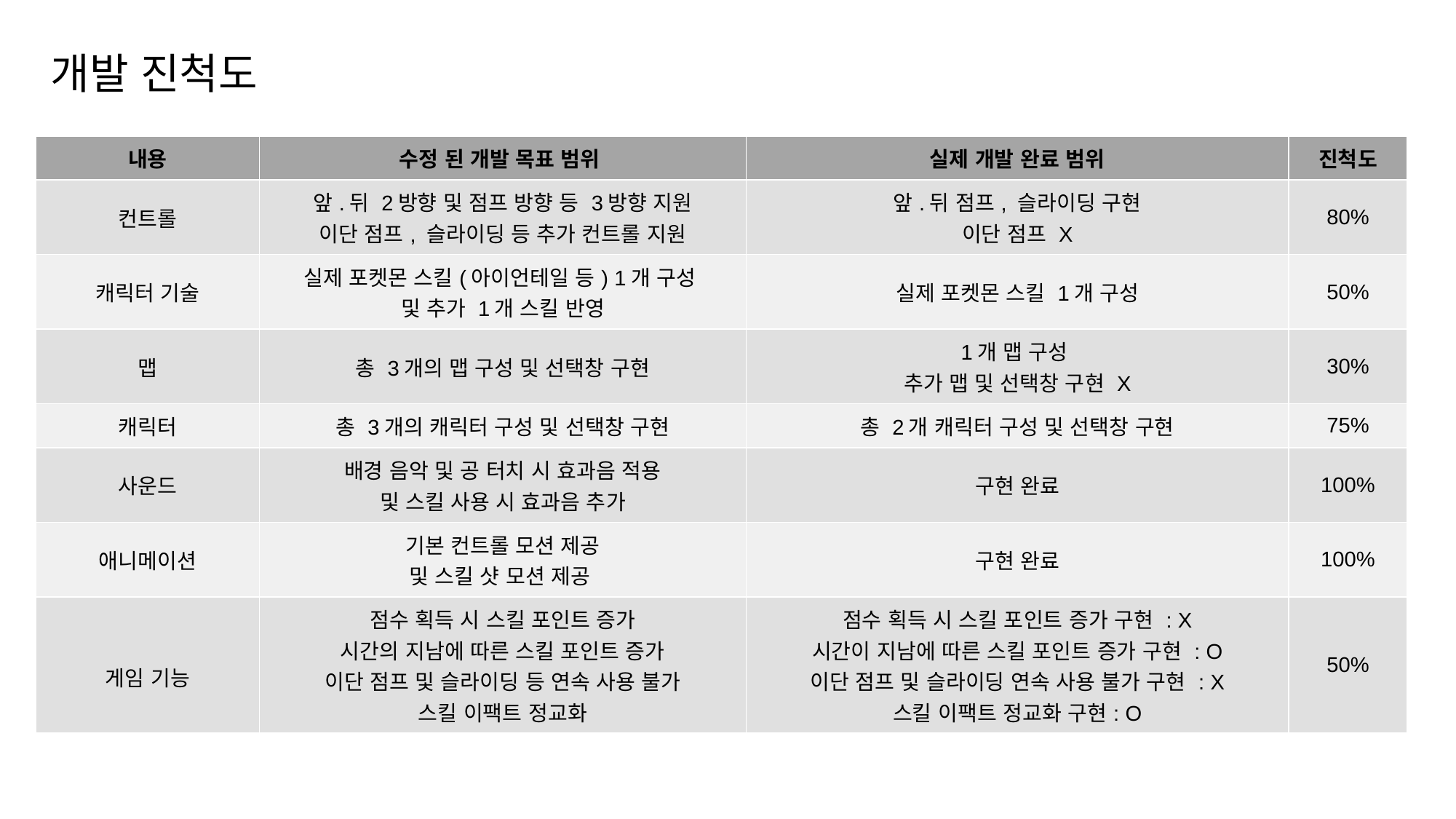

개발 진척도
| 내용 | 수정 된 개발 목표 범위 | 실제 개발 완료 범위 | 진척도 |
| --- | --- | --- | --- |
| 컨트롤 | 앞.뒤 2방향 및 점프 방향 등 3방향 지원 이단 점프, 슬라이딩 등 추가 컨트롤 지원 | 앞.뒤 점프, 슬라이딩 구현 이단 점프 X | 80% |
| 캐릭터 기술 | 실제 포켓몬 스킬(아이언테일 등) 1개 구성 및 추가 1개 스킬 반영 | 실제 포켓몬 스킬 1개 구성 | 50% |
| 맵 | 총 3개의 맵 구성 및 선택창 구현 | 1개 맵 구성 추가 맵 및 선택창 구현 X | 30% |
| 캐릭터 | 총 3개의 캐릭터 구성 및 선택창 구현 | 총 2개 캐릭터 구성 및 선택창 구현 | 75% |
| 사운드 | 배경 음악 및 공 터치 시 효과음 적용 및 스킬 사용 시 효과음 추가 | 구현 완료 | 100% |
| 애니메이션 | 기본 컨트롤 모션 제공 및 스킬 샷 모션 제공 | 구현 완료 | 100% |
| 게임 기능 | 점수 획득 시 스킬 포인트 증가 시간의 지남에 따른 스킬 포인트 증가 이단 점프 및 슬라이딩 등 연속 사용 불가 스킬 이팩트 정교화 | 점수 획득 시 스킬 포인트 증가 구현 : X 시간이 지남에 따른 스킬 포인트 증가 구현 : O 이단 점프 및 슬라이딩 연속 사용 불가 구현 : X 스킬 이팩트 정교화 구현: O | 50% |